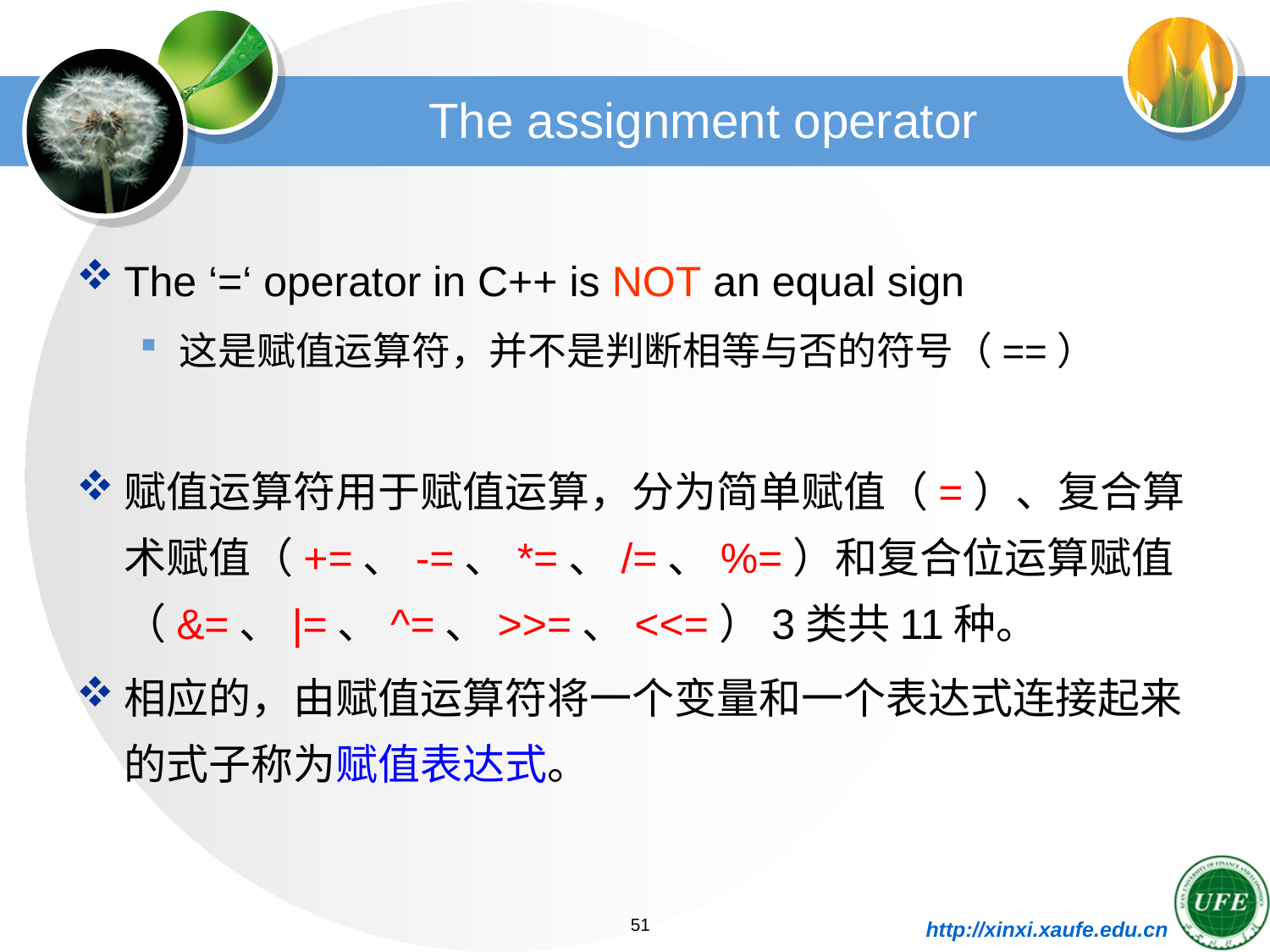

# The assignment operator
The ‘=‘ operator in C++ is NOT an equal sign
这是赋值运算符，并不是判断相等与否的符号（==）

赋值运算符用于赋值运算，分为简单赋值（=）、复合算术赋值（+=、-=、*=、/=、%=）和复合位运算赋值（&=、|=、^=、>>=、<<=）3类共11种。
相应的，由赋值运算符将一个变量和一个表达式连接起来的式子称为赋值表达式。

51
http://xinxi.xaufe.edu.cn